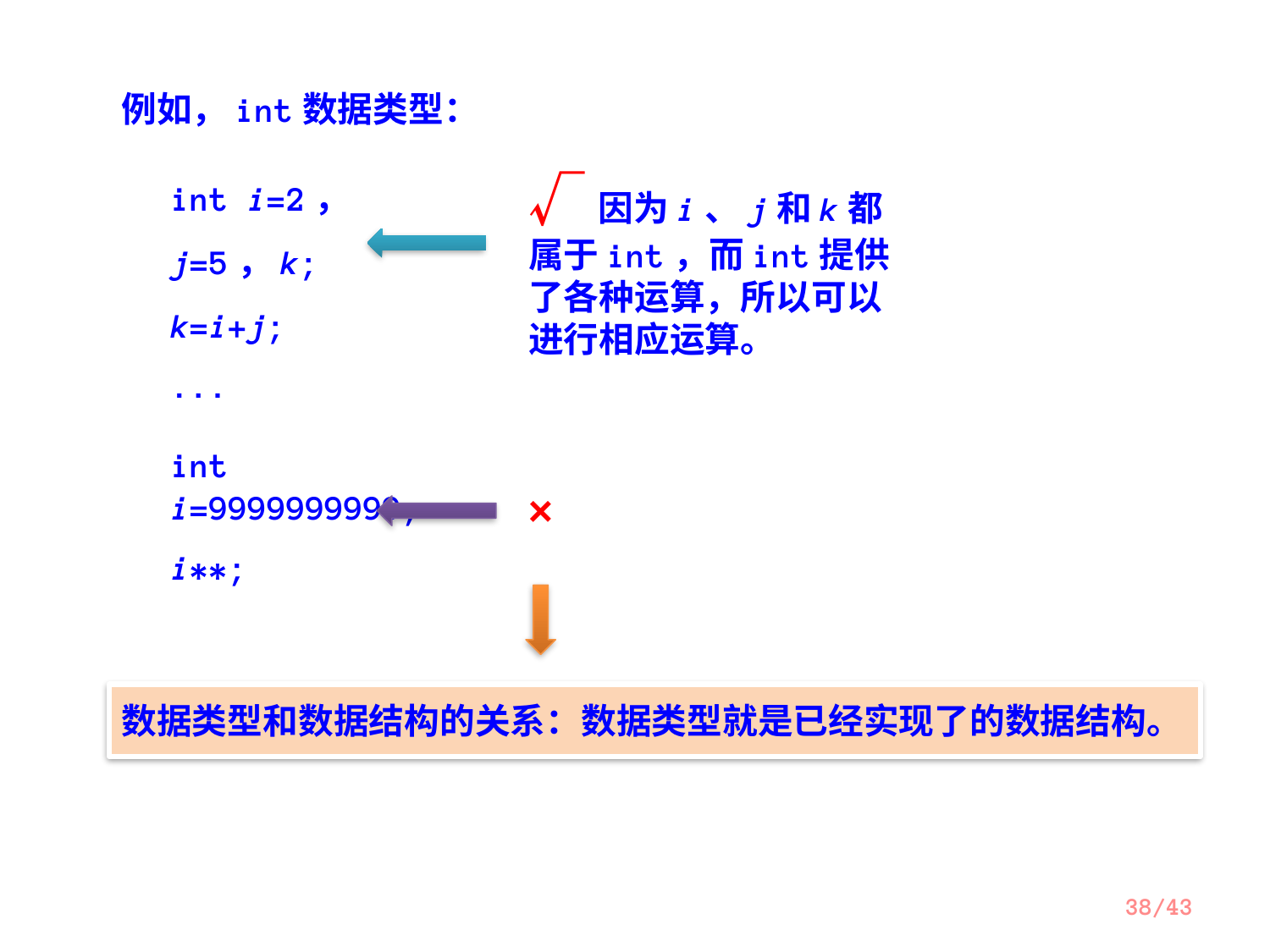

例如，int数据类型：
int i=2， j=5，k;
k=i+j;
...
√因为i、j和k都属于int，而int提供了各种运算，所以可以进行相应运算。

int i=9999999999;
i**;
×

数据类型和数据结构的关系：数据类型就是已经实现了的数据结构。
38/43